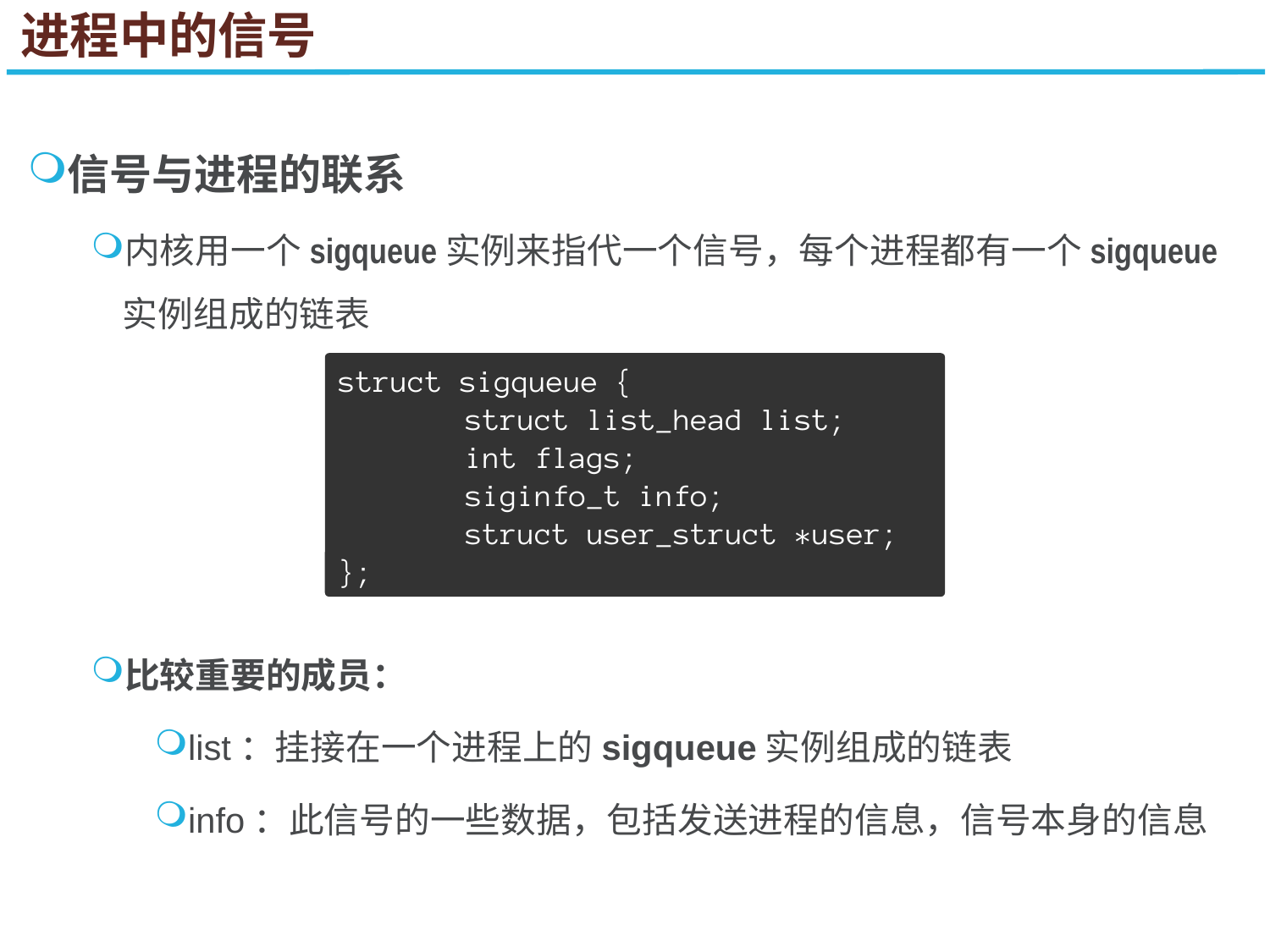

进程中的信号
信号与进程的联系
内核用一个sigqueue实例来指代一个信号，每个进程都有一个sigqueue实例组成的链表

比较重要的成员：
list：挂接在一个进程上的sigqueue实例组成的链表
info：此信号的一些数据，包括发送进程的信息，信号本身的信息
struct sigqueue {
	struct list_head list;
	int flags;
	siginfo_t info;
	struct user_struct *user;
};